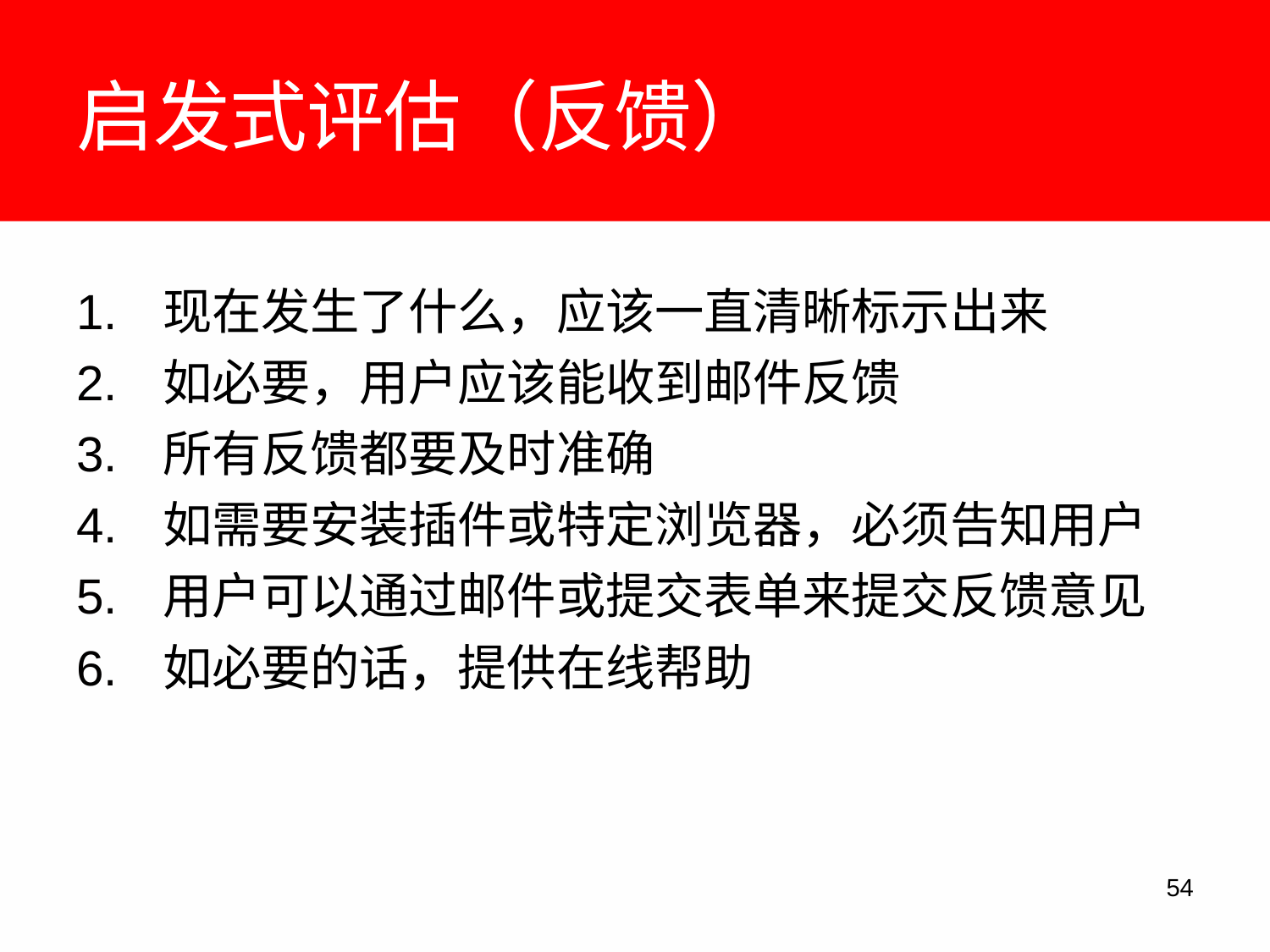

# 启发式评估（反馈）
1.	现在发生了什么，应该一直清晰标示出来

2.	如必要，用户应该能收到邮件反馈

3.	所有反馈都要及时准确

4.	如需要安装插件或特定浏览器，必须告知用户

5.	用户可以通过邮件或提交表单来提交反馈意见

6.	如必要的话，提供在线帮助
54